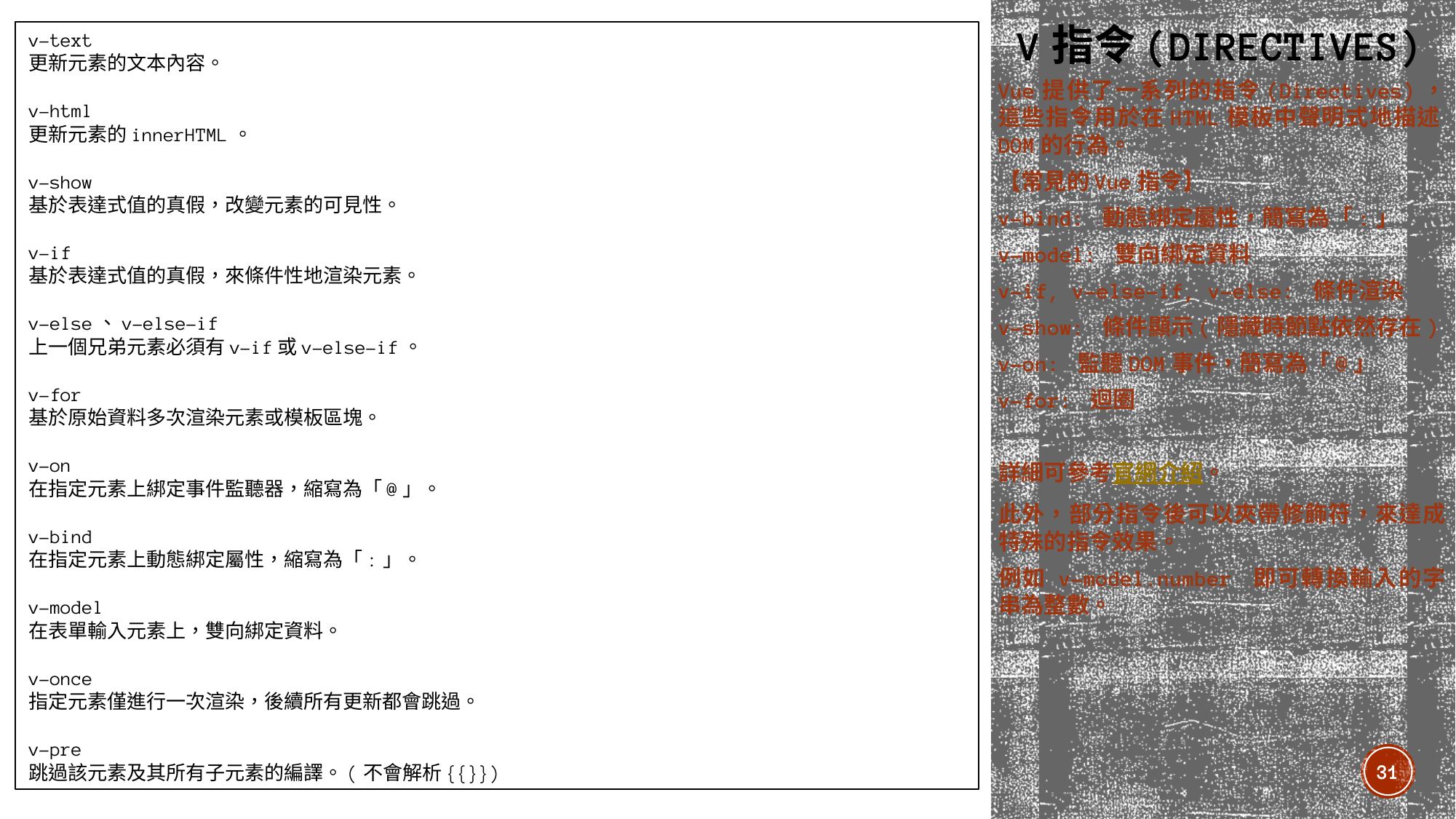

# V指令(Directives)
v-text
更新元素的文本內容。

v-html
更新元素的innerHTML。

v-show
基於表達式值的真假，改變元素的可見性。

v-if
基於表達式值的真假，來條件性地渲染元素。

v-else、v-else-if
上一個兄弟元素必須有v-if或v-else-if。

v-for
基於原始資料多次渲染元素或模板區塊。

v-on
在指定元素上綁定事件監聽器，縮寫為「@」。

v-bind
在指定元素上動態綁定屬性，縮寫為「:」。

v-model
在表單輸入元素上，雙向綁定資料。

v-once
指定元素僅進行一次渲染，後續所有更新都會跳過。

v-pre
跳過該元素及其所有子元素的編譯。(不會解析{{}})
Vue提供了一系列的指令(Directives)，這些指令用於在HTML模板中聲明式地描述DOM的行為。
【常見的Vue指令】
v-bind: 動態綁定屬性，簡寫為「:」
v-model: 雙向綁定資料
v-if, v-else-if, v-else: 條件渲染
v-show: 條件顯示(隱藏時節點依然存在)
v-on: 監聽DOM事件，簡寫為「@」
v-for: 迴圈

詳細可參考官網介紹。
此外，部分指令後可以夾帶修飾符，來達成特殊的指令效果。
例如 v-model.number 即可轉換輸入的字串為整數。
31